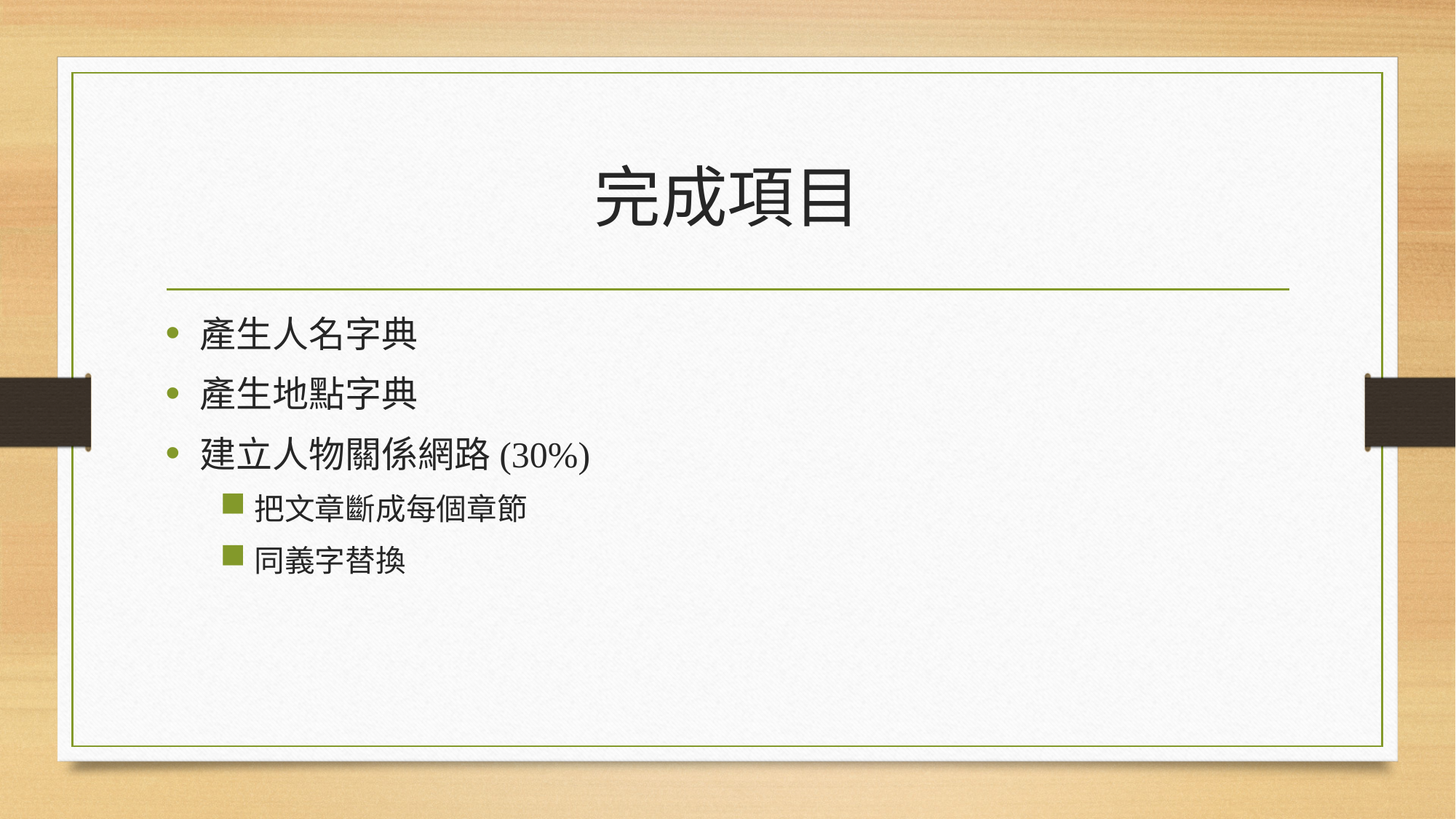

# 完成項目
產生人名字典
產生地點字典
建立人物關係網路(30%)
把文章斷成每個章節
同義字替換